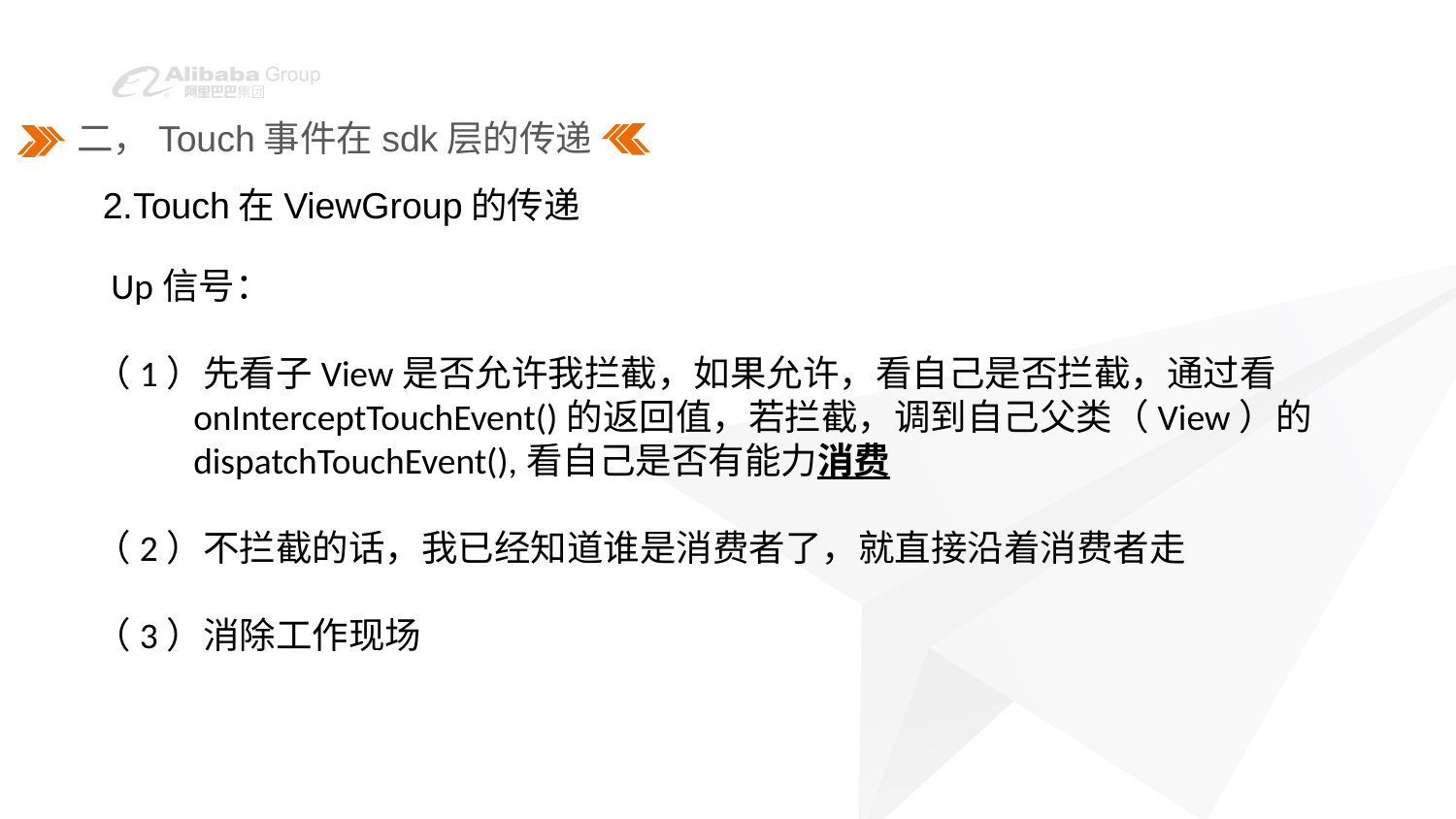

二，Touch事件在sdk层的传递

2.Touch在ViewGroup的传递
  Up信号：

（1）先看子View是否允许我拦截，如果允许，看自己是否拦截，通过看
            onInterceptTouchEvent()的返回值，若拦截，调到自己父类（View）的
            dispatchTouchEvent(),看自己是否有能力消费

（2）不拦截的话，我已经知道谁是消费者了，就直接沿着消费者走

（3）消除工作现场